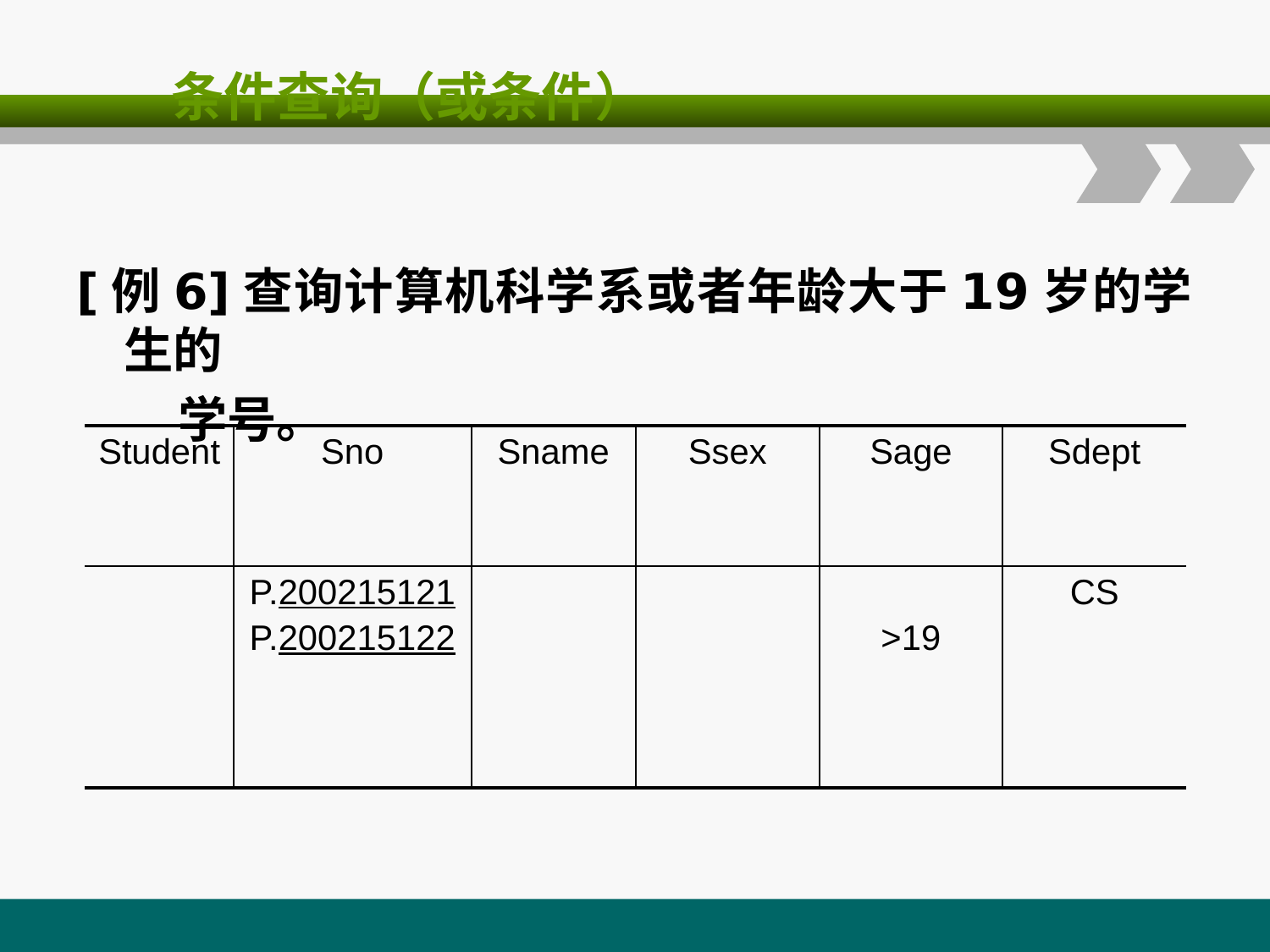

# 条件查询（或条件）
[例6]查询计算机科学系或者年龄大于19岁的学生的
        学号。

| Student | Sno | Sname | Ssex | Sage | Sdept |
| --- | --- | --- | --- | --- | --- |
|  | P.200215121 P.200215122 |  |  | >19 | CS |